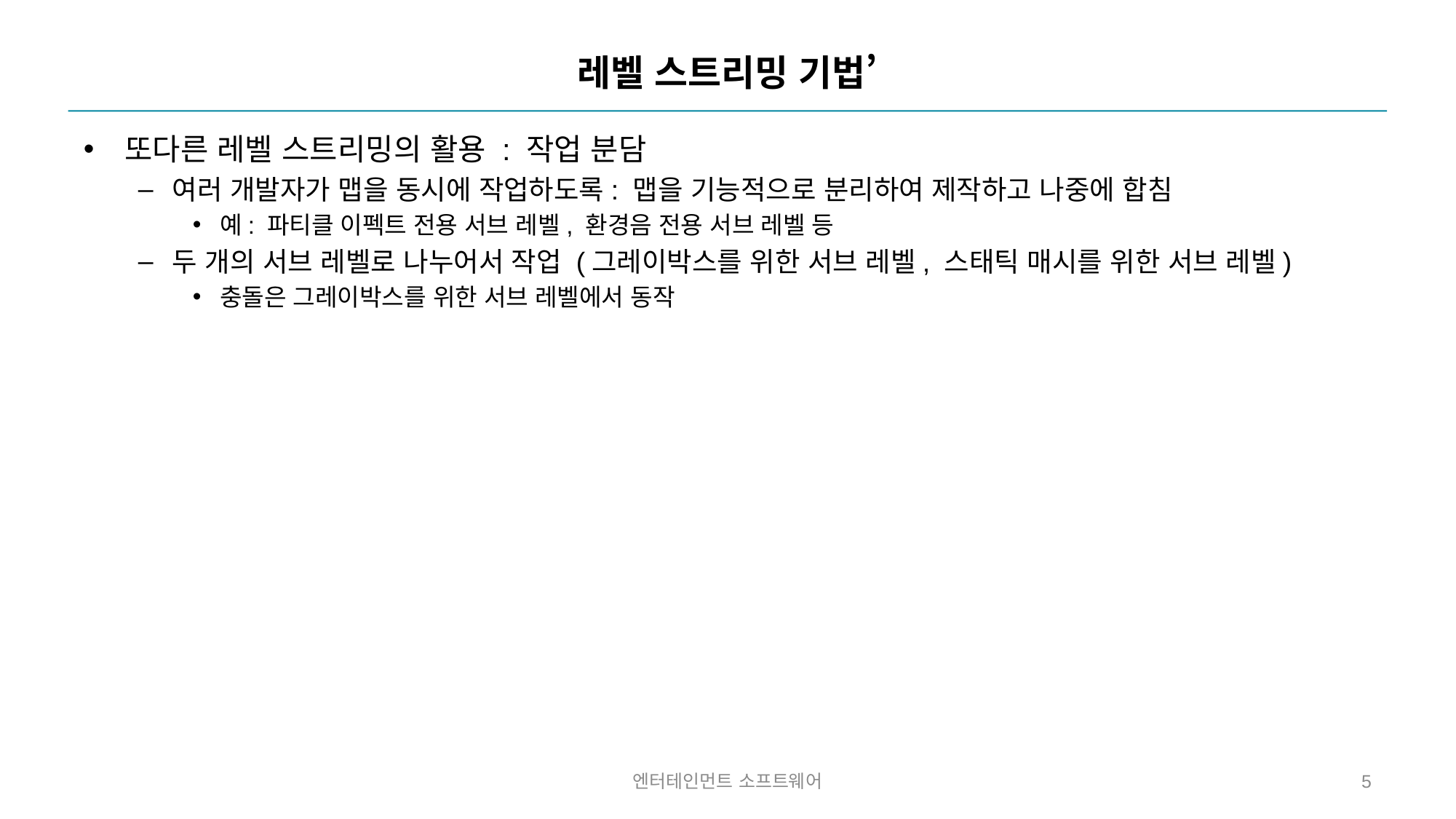

# 레벨 스트리밍 기법’
또다른 레벨 스트리밍의 활용 : 작업 분담
여러 개발자가 맵을 동시에 작업하도록: 맵을 기능적으로 분리하여 제작하고 나중에 합침
예: 파티클 이펙트 전용 서브 레벨, 환경음 전용 서브 레벨 등
두 개의 서브 레벨로 나누어서 작업 (그레이박스를 위한 서브 레벨, 스태틱 매시를 위한 서브 레벨)
충돌은 그레이박스를 위한 서브 레벨에서 동작
엔터테인먼트 소프트웨어
5